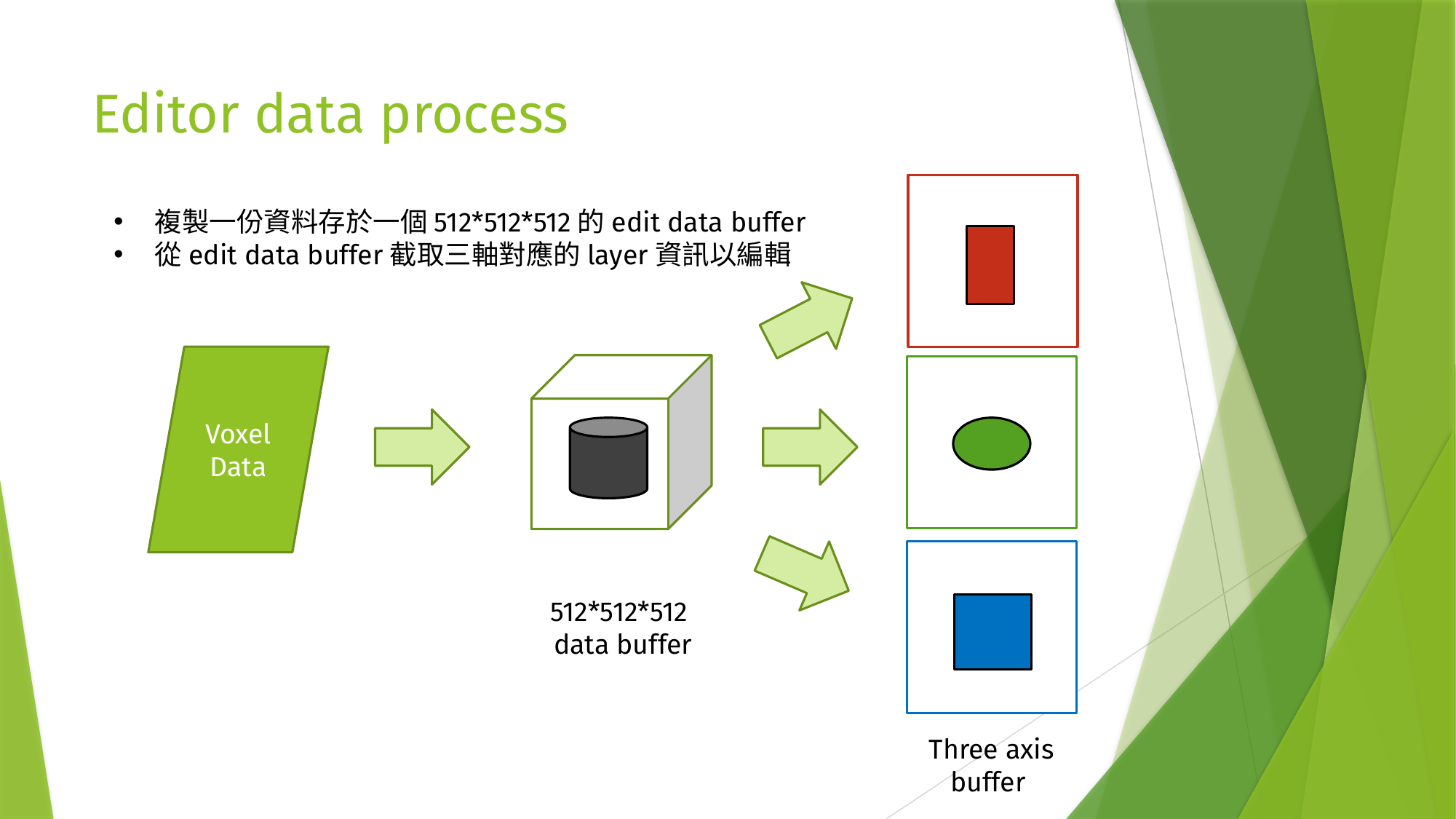

# Editor data process

複製一份資料存於一個512*512*512的edit data buffer
從edit data buffer截取三軸對應的layer資訊以編輯

Voxel Data

512*512*512
data buffer

Three axis
buffer